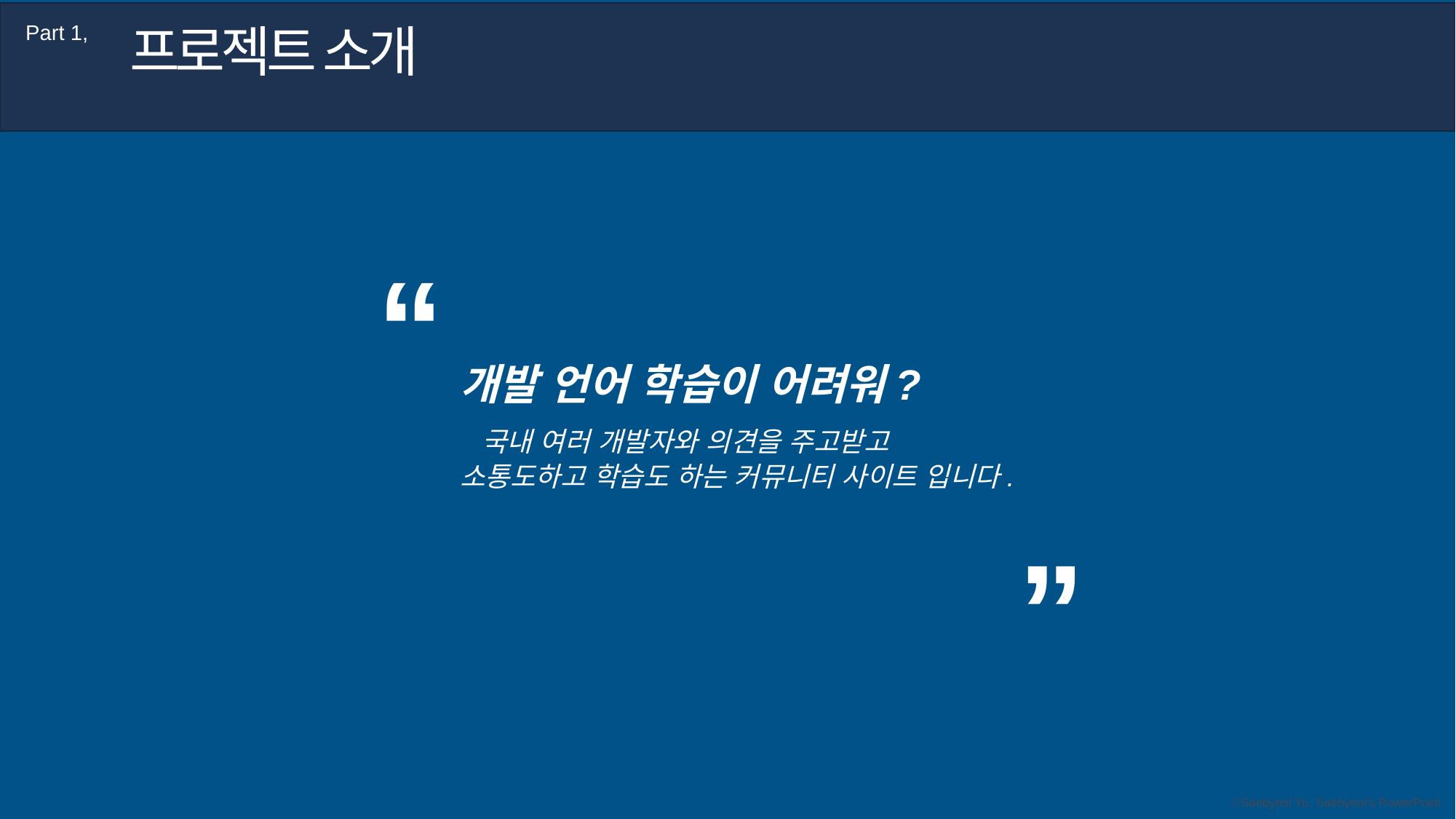

프로젝트 소개
Part 1,
“
개발 언어 학습이 어려워?
 국내 여러 개발자와 의견을 주고받고
소통도하고 학습도 하는 커뮤니티 사이트 입니다.
”